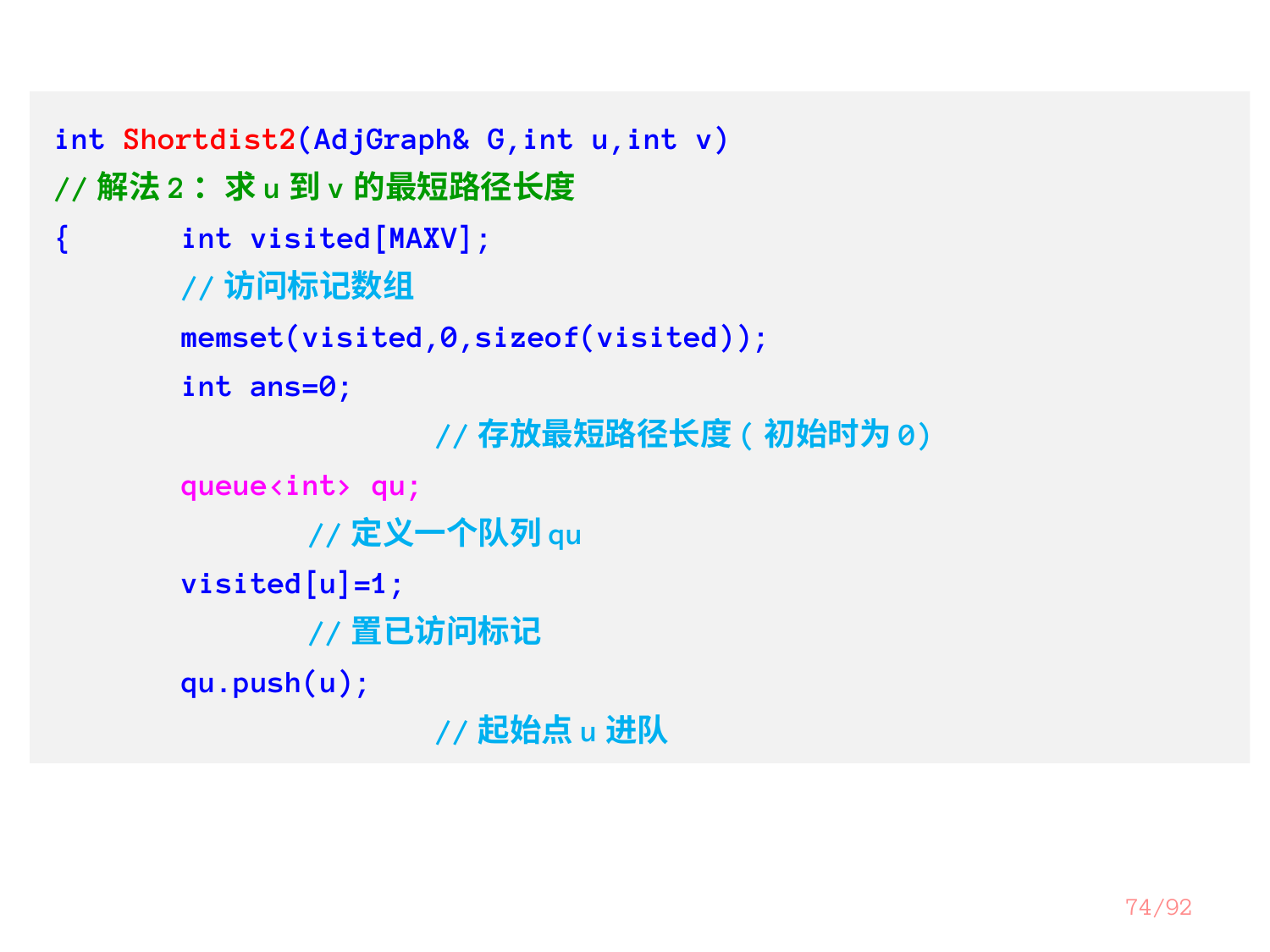

int Shortdist2(AdjGraph& G,int u,int v)
//解法2：求u到v的最短路径长度
{	int visited[MAXV];							//访问标记数组
	memset(visited,0,sizeof(visited));
	int ans=0;										//存放最短路径长度(初始时为0)
	queue<int> qu;									//定义一个队列qu
	visited[u]=1;									//置已访问标记
	qu.push(u);										//起始点u进队
74/92